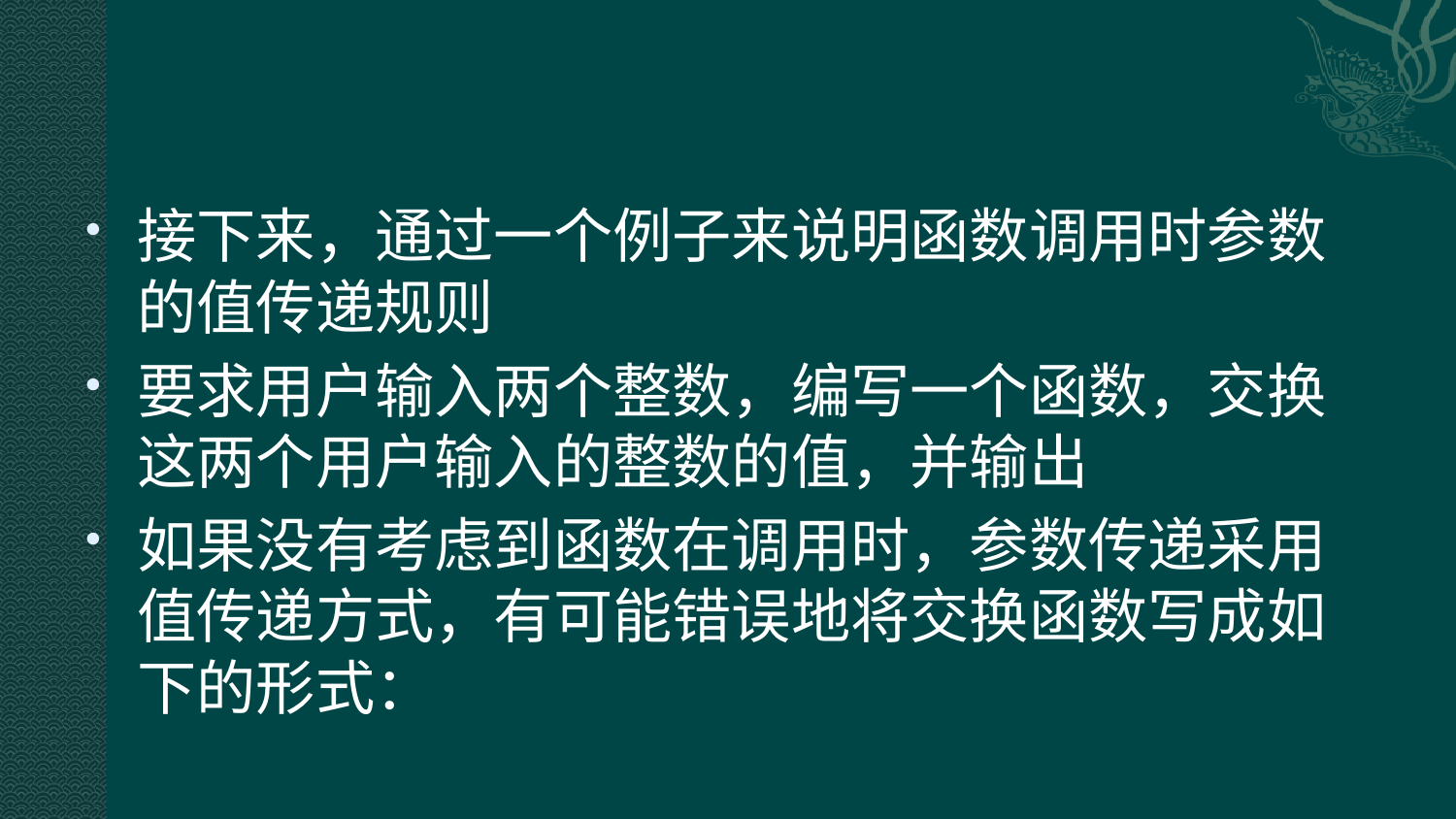

#
接下来，通过一个例子来说明函数调用时参数的值传递规则
要求用户输入两个整数，编写一个函数，交换这两个用户输入的整数的值，并输出
如果没有考虑到函数在调用时，参数传递采用值传递方式，有可能错误地将交换函数写成如下的形式：